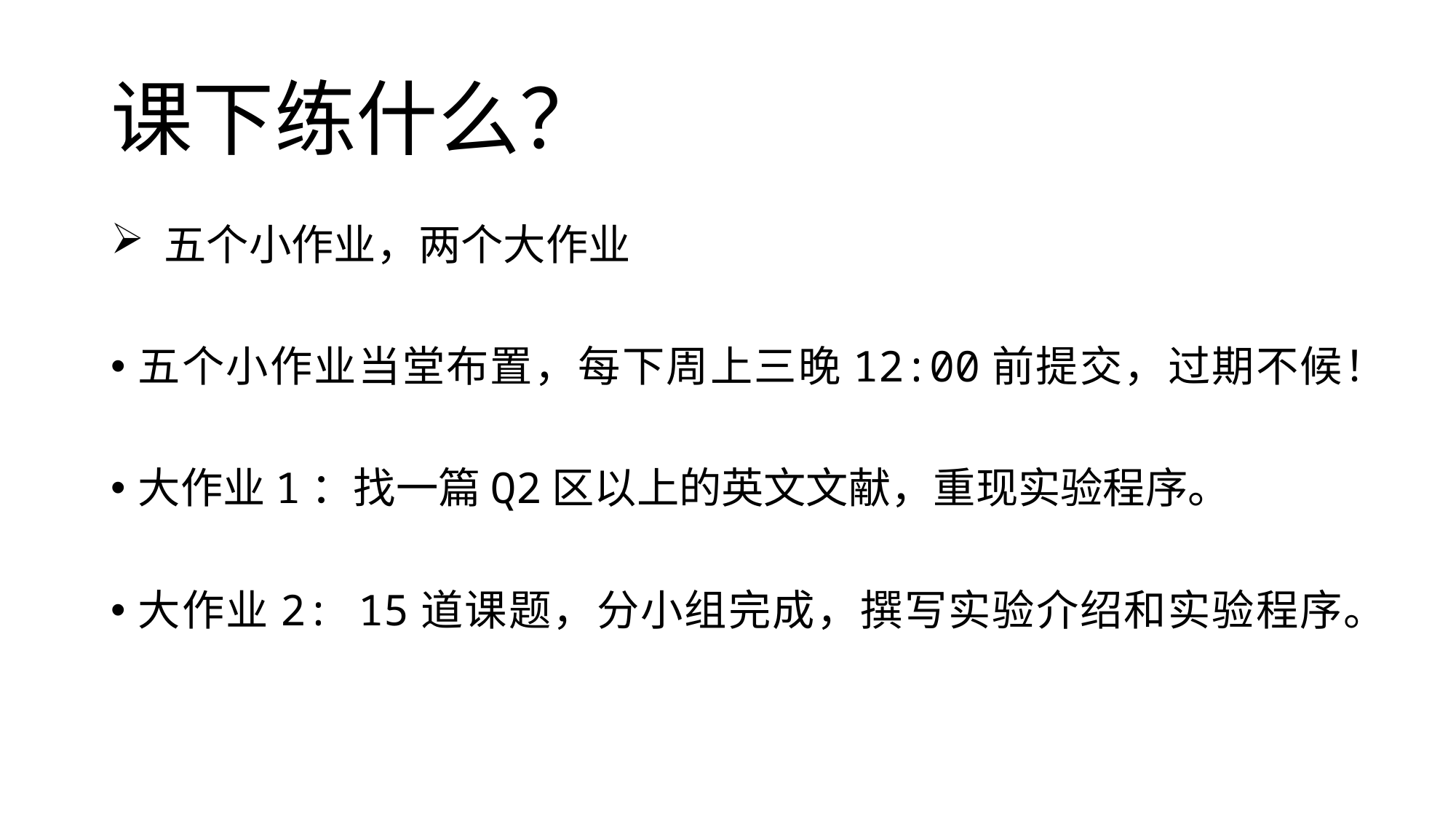

# 课下练什么？
 五个小作业，两个大作业

五个小作业当堂布置，每下周上三晚12:00前提交，过期不候！

大作业1：找一篇Q2区以上的英文文献，重现实验程序。

大作业2: 15道课题，分小组完成，撰写实验介绍和实验程序。